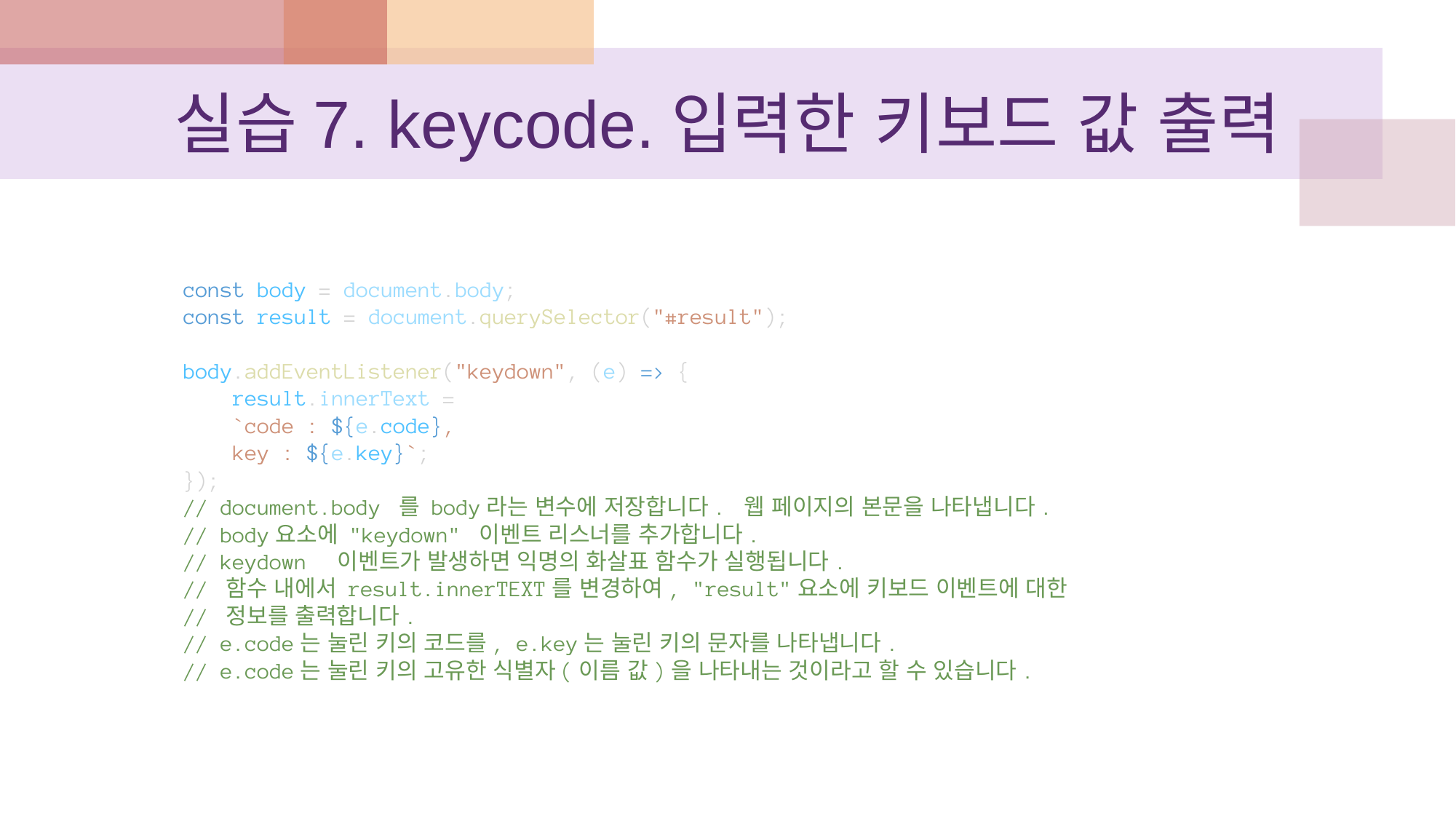

# 실습7. keycode.입력한 키보드 값 출력
const body = document.body;
const result = document.querySelector("#result");
body.addEventListener("keydown", (e) => {
    result.innerText =
    `code : ${e.code},
    key : ${e.key}`;
});
// document.body 를 body라는 변수에 저장합니다. 웹 페이지의 본문을 나타냅니다.
// body요소에 "keydown" 이벤트 리스너를 추가합니다.
// keydown  이벤트가 발생하면 익명의 화살표 함수가 실행됩니다.
// 함수 내에서 result.innerTEXT를 변경하여, "result"요소에 키보드 이벤트에 대한
// 정보를 출력합니다.
// e.code는 눌린 키의 코드를, e.key는 눌린 키의 문자를 나타냅니다.
// e.code는 눌린 키의 고유한 식별자(이름 값)을 나타내는 것이라고 할 수 있습니다.